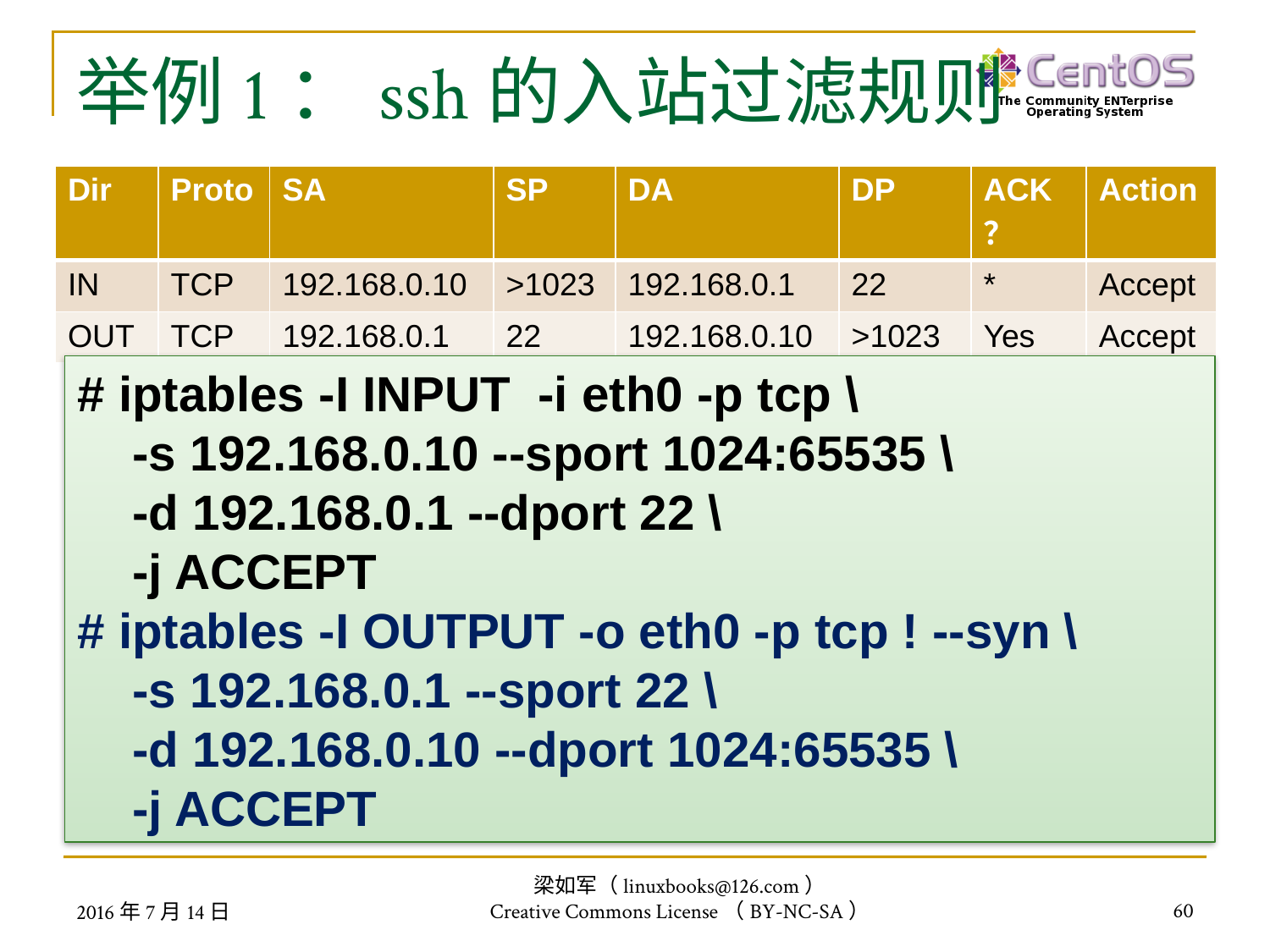

# 举例1：ssh的入站过滤规则
| Dir | Proto | SA | SP | DA | DP | ACK？ | Action |
| --- | --- | --- | --- | --- | --- | --- | --- |
| IN | TCP | 192.168.0.10 | >1023 | 192.168.0.1 | 22 | \* | Accept |
| OUT | TCP | 192.168.0.1 | 22 | 192.168.0.10 | >1023 | Yes | Accept |
# iptables -I INPUT  -i eth0 -p tcp \
    -s 192.168.0.10 --sport 1024:65535 \
    -d 192.168.0.1 --dport 22 \
    -j ACCEPT
# iptables -I OUTPUT -o eth0 -p tcp ! --syn \
    -s 192.168.0.1 --sport 22 \
    -d 192.168.0.10 --dport 1024:65535 \
    -j ACCEPT
梁如军（linuxbooks@126.com）
Creative Commons License（BY-NC-SA）
2016年7月14日
60